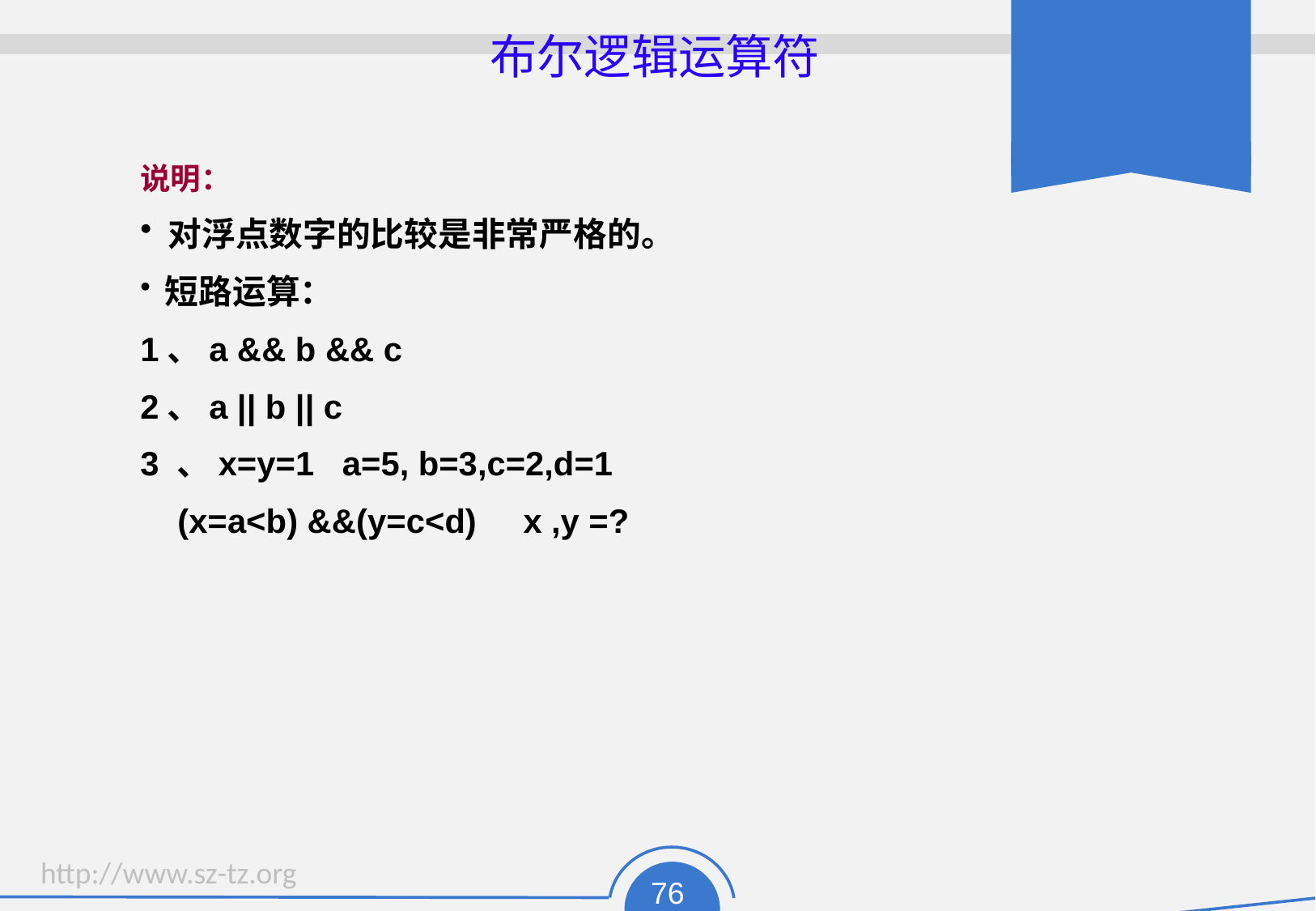

# 布尔逻辑运算符
说明：
 对浮点数字的比较是非常严格的。
 短路运算：
1、a && b && c
2、a || b || c
3 、x=y=1   a=5, b=3,c=2,d=1
    (x=a<b) &&(y=c<d)     x ,y =?